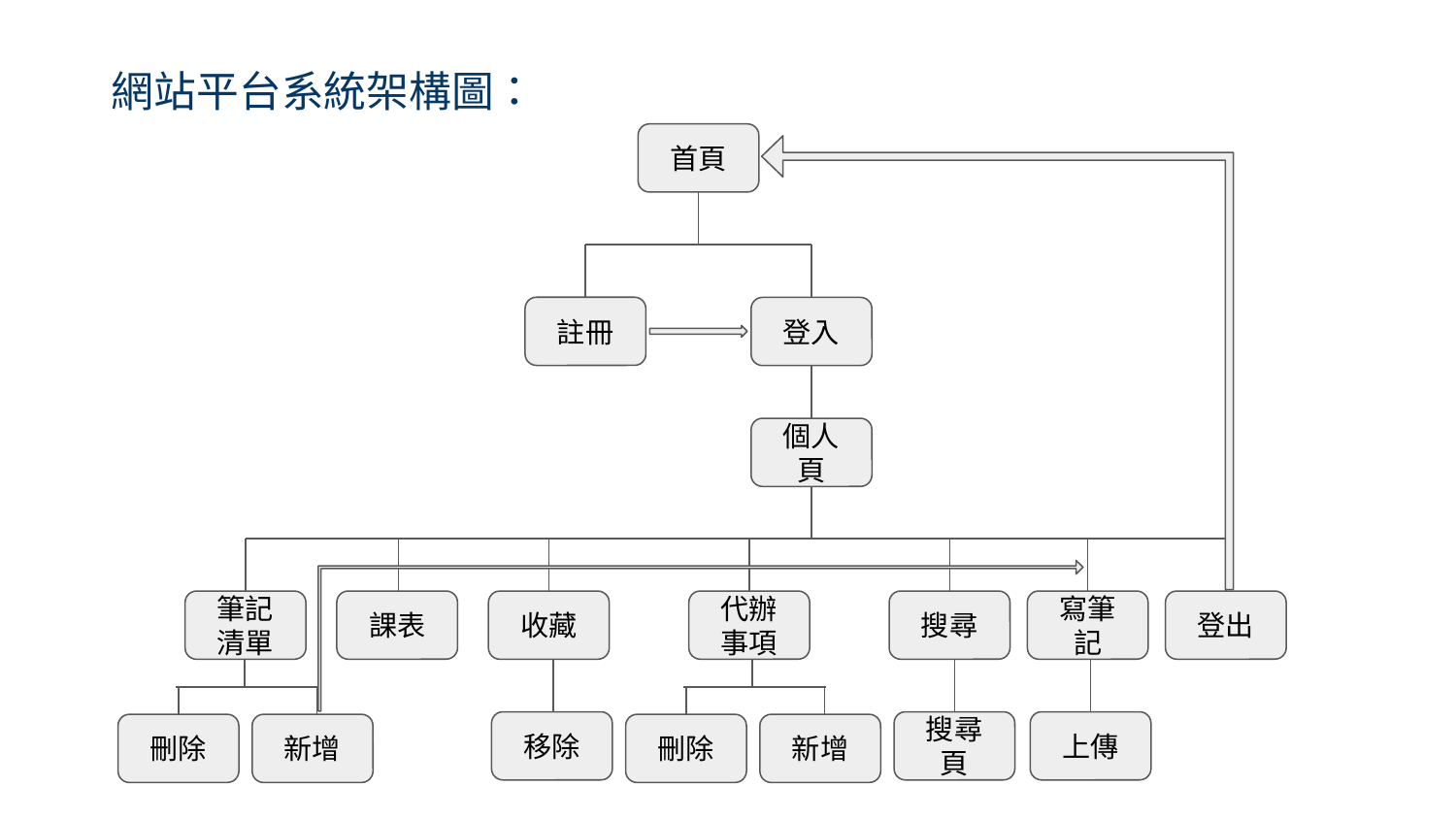

網站平台系統架構圖：
首頁
註冊
登入
個人頁

課表
搜尋
寫筆記
代辦事項
筆記清單
收藏
登出
刪除
刪除
新增
新增
移除
搜尋頁
上傳